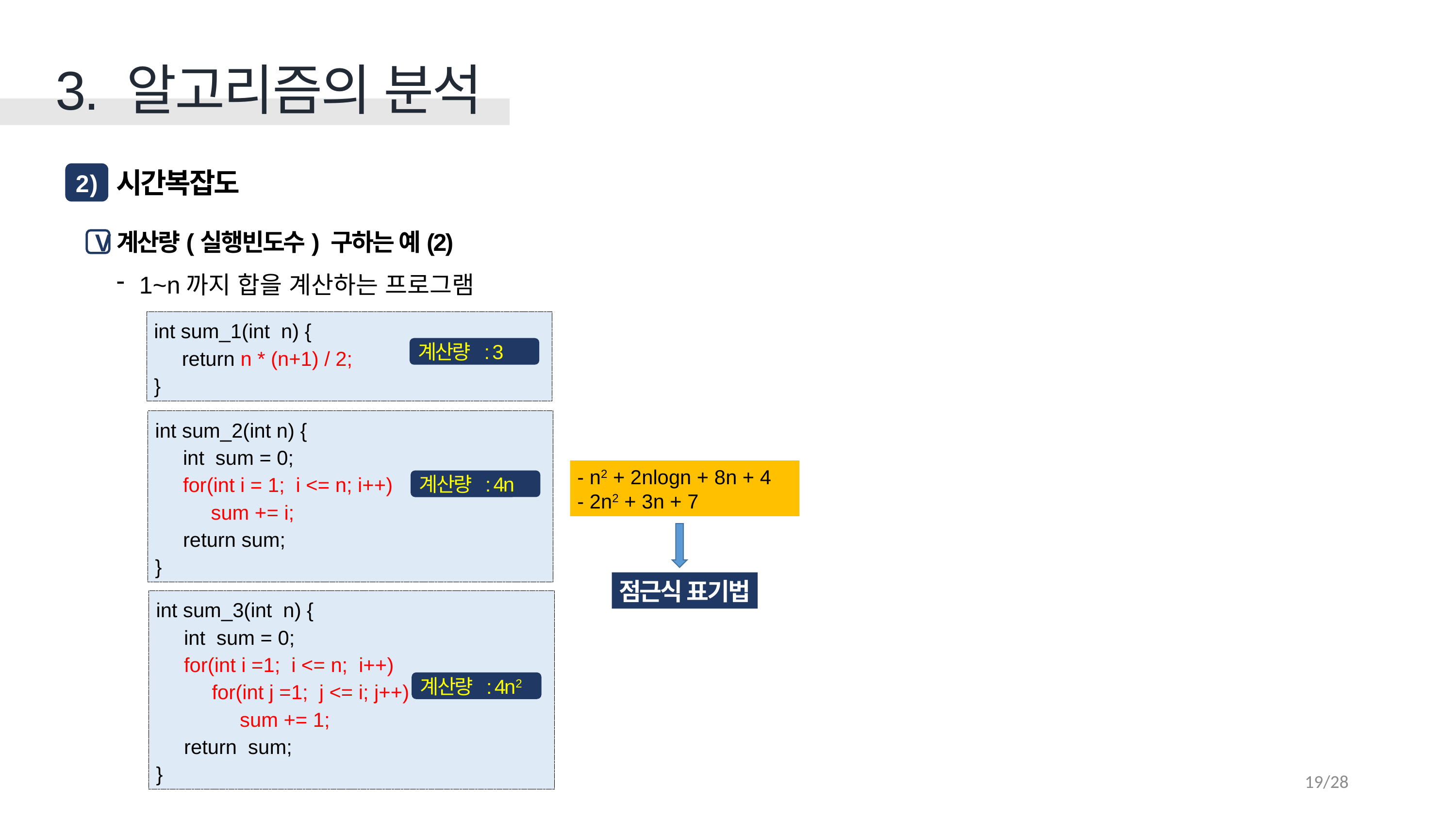

3. 알고리즘의 분석

시간복잡도
2 )
계산량(실행빈도수) 구하는 예(2)
V
1~n까지 합을 계산하는 프로그램
int sum_1(int  n) {
     return n * (n+1) / 2;
}
계산량  : 3
int sum_2(int n) {
     int  sum = 0;
     for(int i = 1;  i <= n; i++)
          sum += i;
     return sum;
}
- n2 + 2nlogn + 8n + 4
- 2n2 + 3n + 7
계산량  : 4n

점근식 표기법
int sum_3(int  n) {
     int  sum = 0;
     for(int i =1;  i <= n;  i++)
          for(int j =1;  j <= i; j++)
               sum += 1;
     return  sum;
}
계산량  : 4n2
19/28